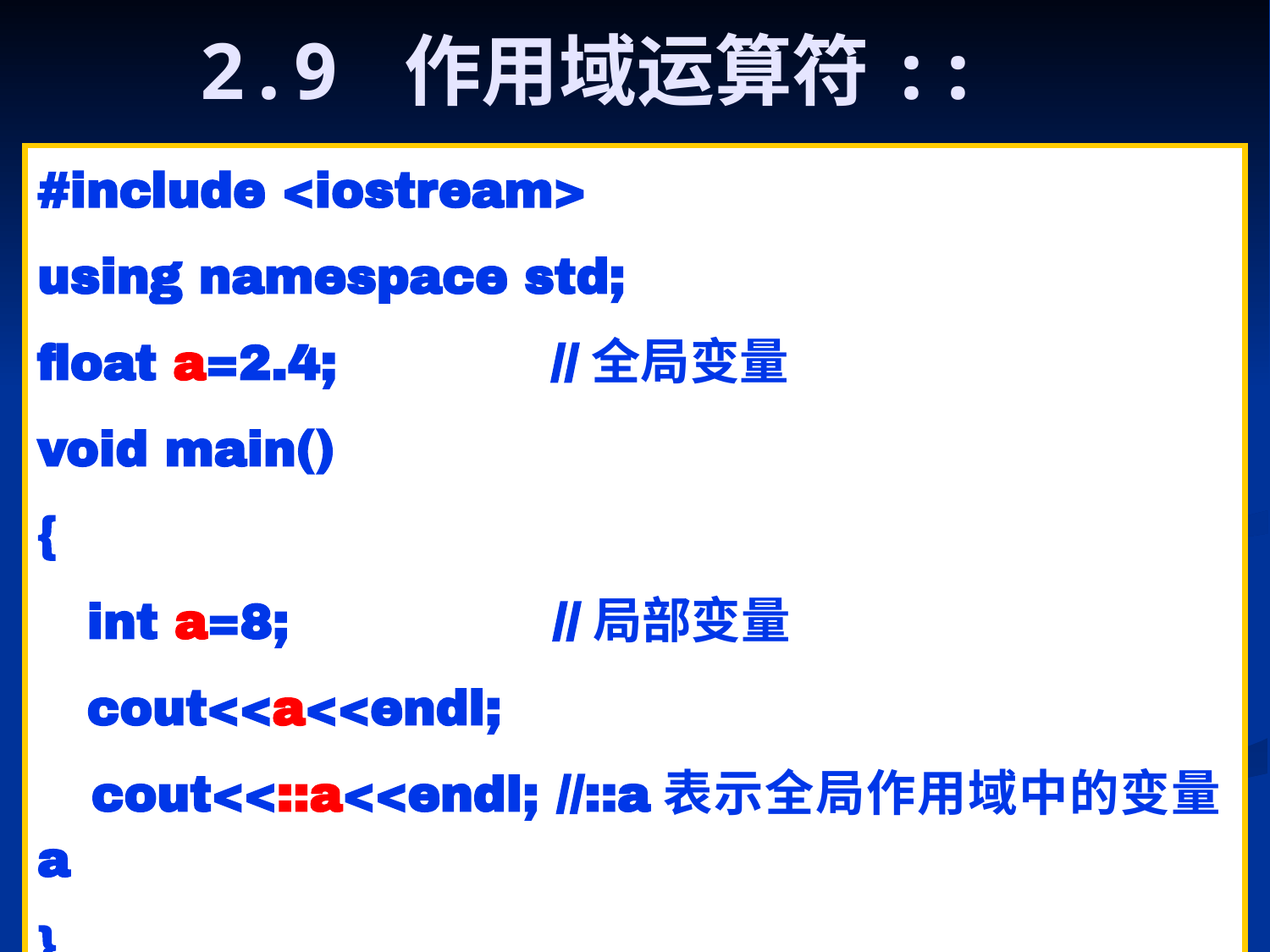

# 2.9 作用域运算符::
#include <iostream>
using namespace std;
float a=2.4;             //全局变量
void main()
{
   int a=8;                //局部变量
   cout<<a<<endl;
   cout<<::a<<endl; //::a表示全局作用域中的变量a
}